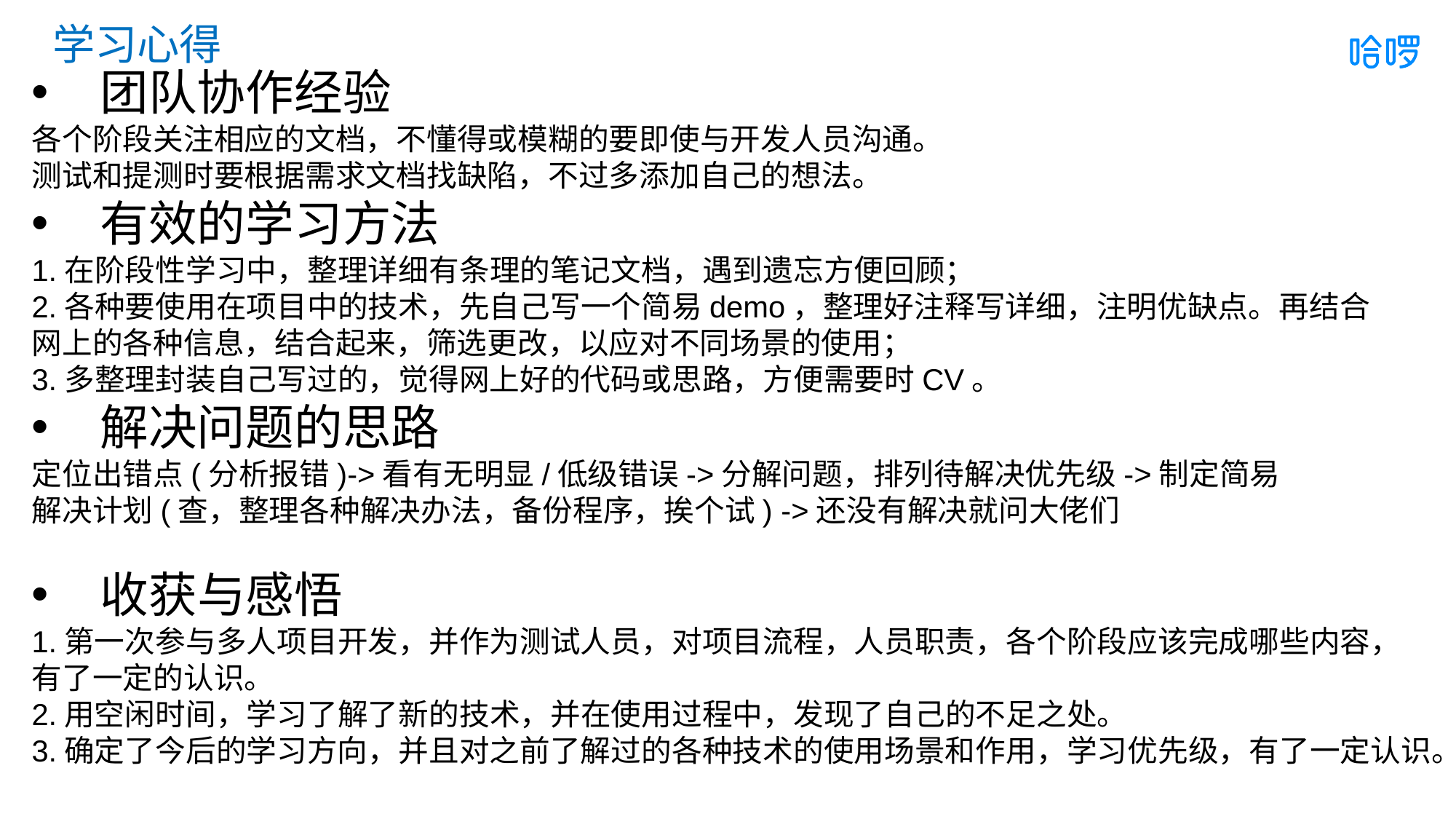

学习心得
团队协作经验
各个阶段关注相应的文档，不懂得或模糊的要即使与开发人员沟通。
测试和提测时要根据需求文档找缺陷，不过多添加自己的想法。
有效的学习方法
1.在阶段性学习中，整理详细有条理的笔记文档，遇到遗忘方便回顾；
2.各种要使用在项目中的技术，先自己写一个简易demo，整理好注释写详细，注明优缺点。再结合
网上的各种信息，结合起来，筛选更改，以应对不同场景的使用；
3.多整理封装自己写过的，觉得网上好的代码或思路，方便需要时CV。
解决问题的思路
定位出错点(分析报错)->看有无明显/低级错误->分解问题，排列待解决优先级->制定简易
解决计划(查，整理各种解决办法，备份程序，挨个试) ->还没有解决就问大佬们

收获与感悟
1.第一次参与多人项目开发，并作为测试人员，对项目流程，人员职责，各个阶段应该完成哪些内容，
有了一定的认识。
2.用空闲时间，学习了解了新的技术，并在使用过程中，发现了自己的不足之处。
3.确定了今后的学习方向，并且对之前了解过的各种技术的使用场景和作用，学习优先级，有了一定认识。